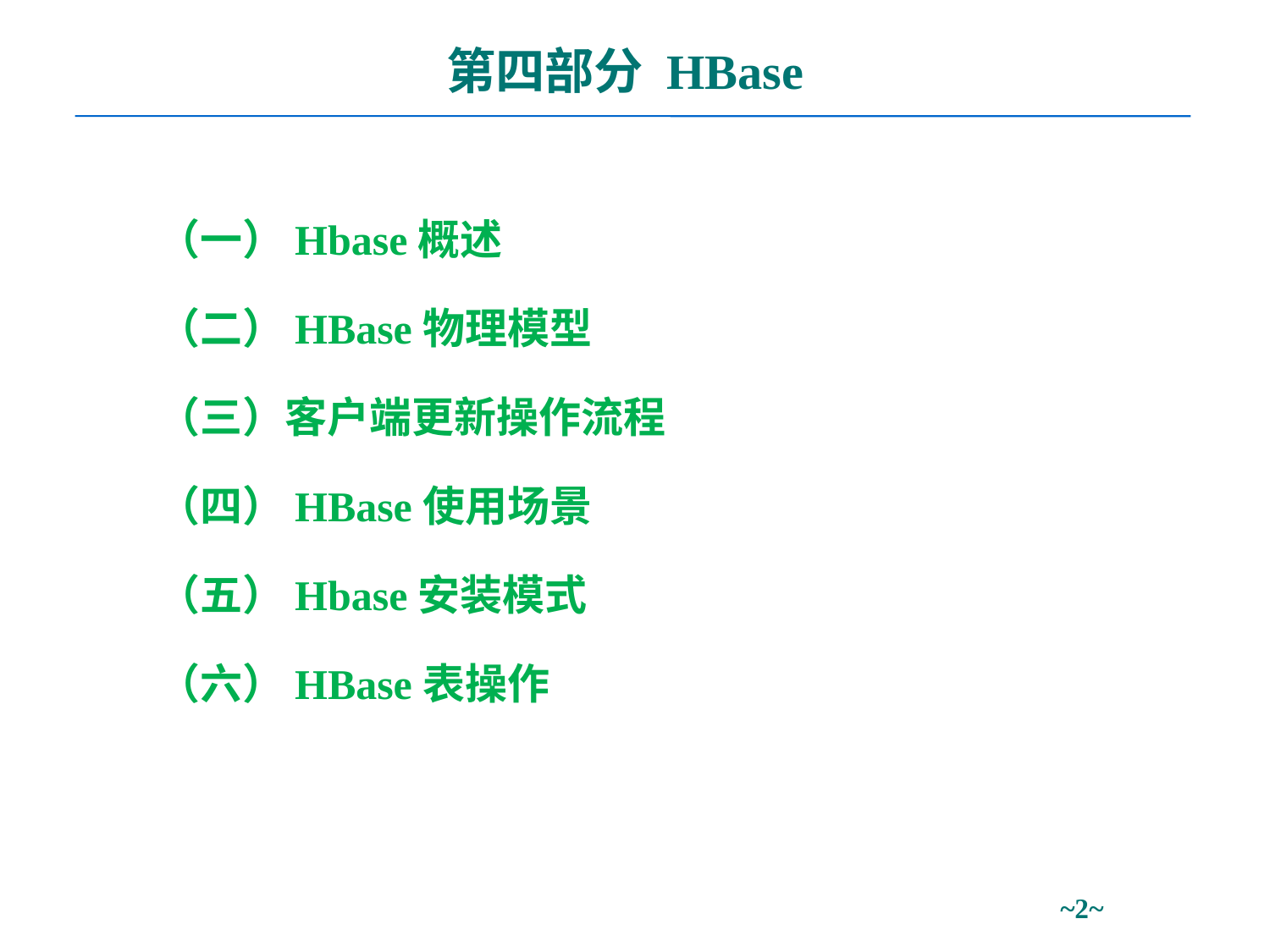

# 第四部分 HBase
（一）Hbase概述
（二）HBase物理模型
（三）客户端更新操作流程
（四）HBase使用场景
（五）Hbase安装模式
（六）HBase表操作
~2~